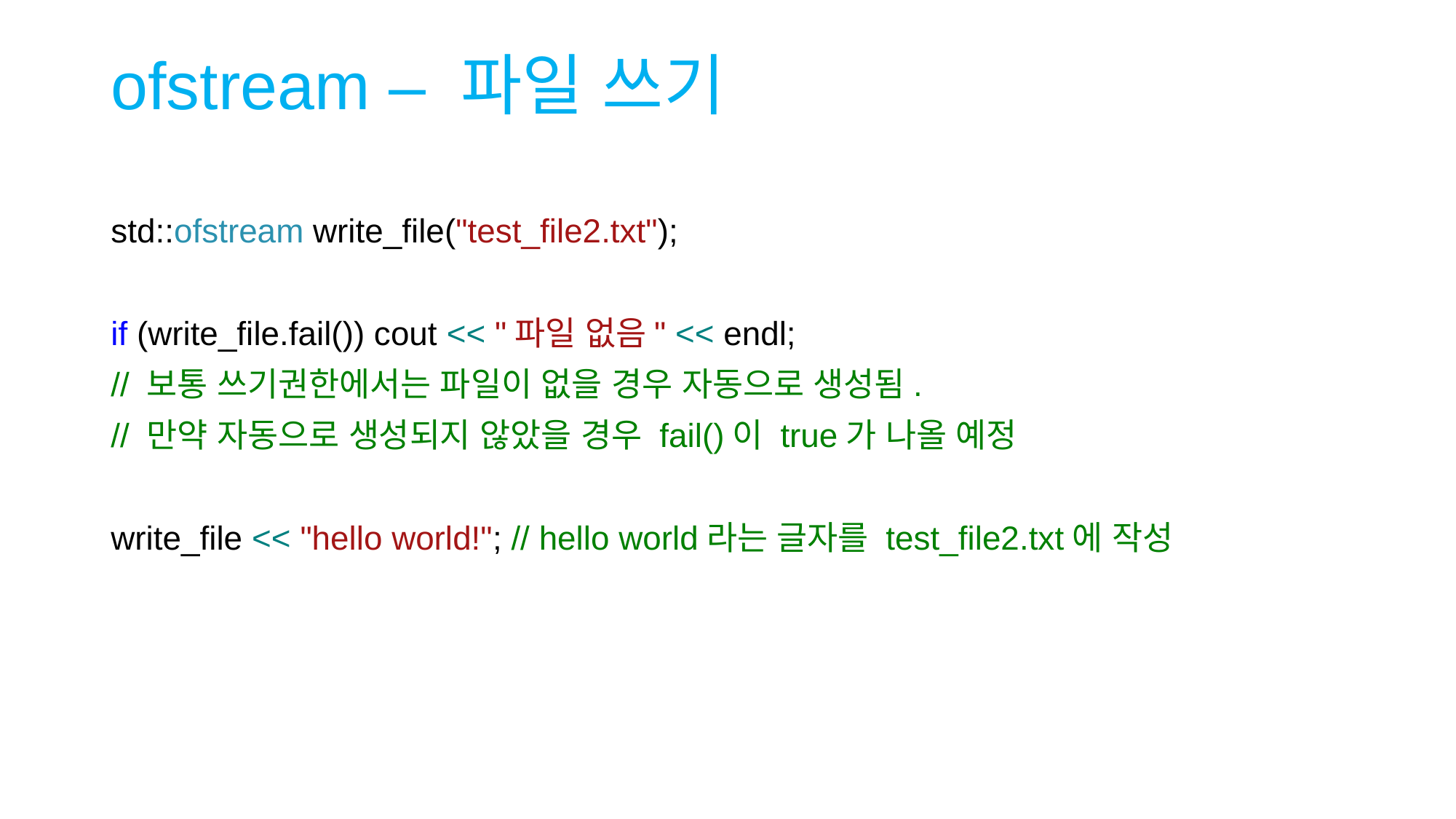

# ofstream – 파일 쓰기
std::ofstream write_file("test_file2.txt");

if (write_file.fail()) cout << "파일 없음" << endl;
// 보통 쓰기권한에서는 파일이 없을 경우 자동으로 생성됨.
// 만약 자동으로 생성되지 않았을 경우 fail()이 true가 나올 예정

write_file << "hello world!"; // hello world라는 글자를 test_file2.txt에 작성